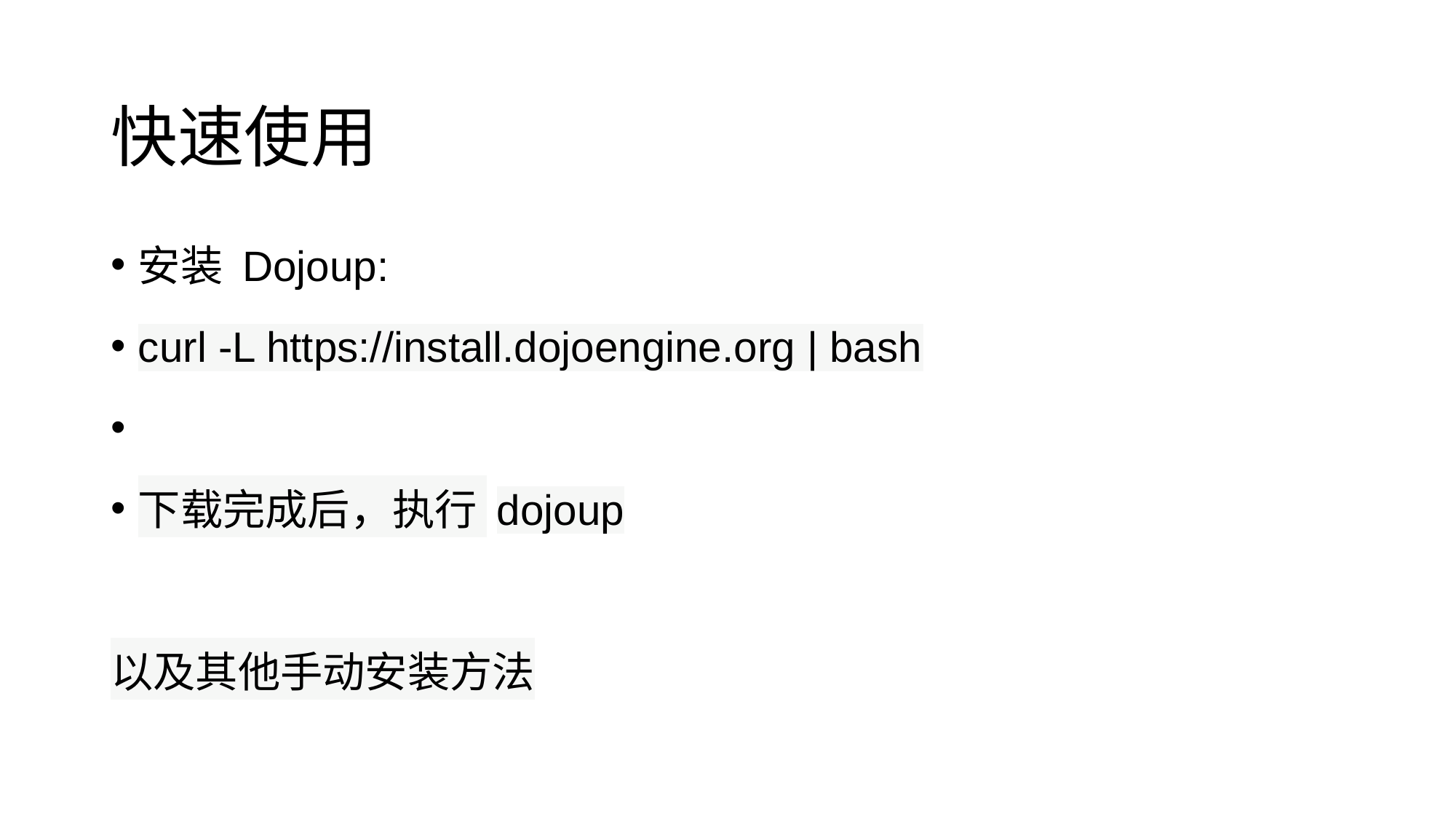

# 快速使用
安装 Dojoup:
curl -L https://install.dojoengine.org | bash

下载完成后，执行 dojoup

以及其他手动安装方法